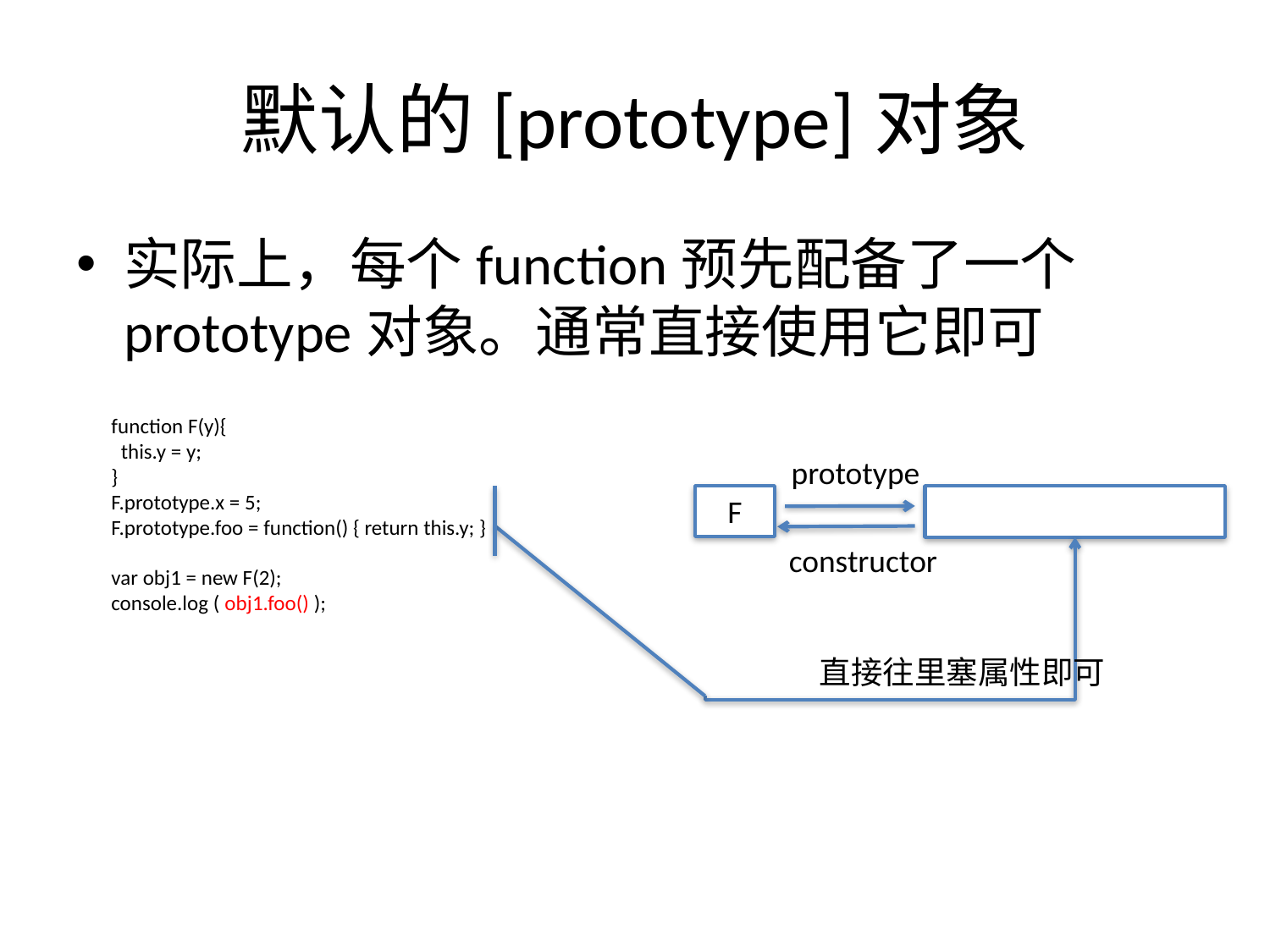

# 默认的[prototype]对象
实际上，每个function预先配备了一个prototype对象。通常直接使用它即可
function F(y){
  this.y = y;
}
F.prototype.x = 5;
F.prototype.foo = function() { return this.y; }

var obj1 = new F(2);
console.log ( obj1.foo() );
prototype
F

constructor
直接往里塞属性即可